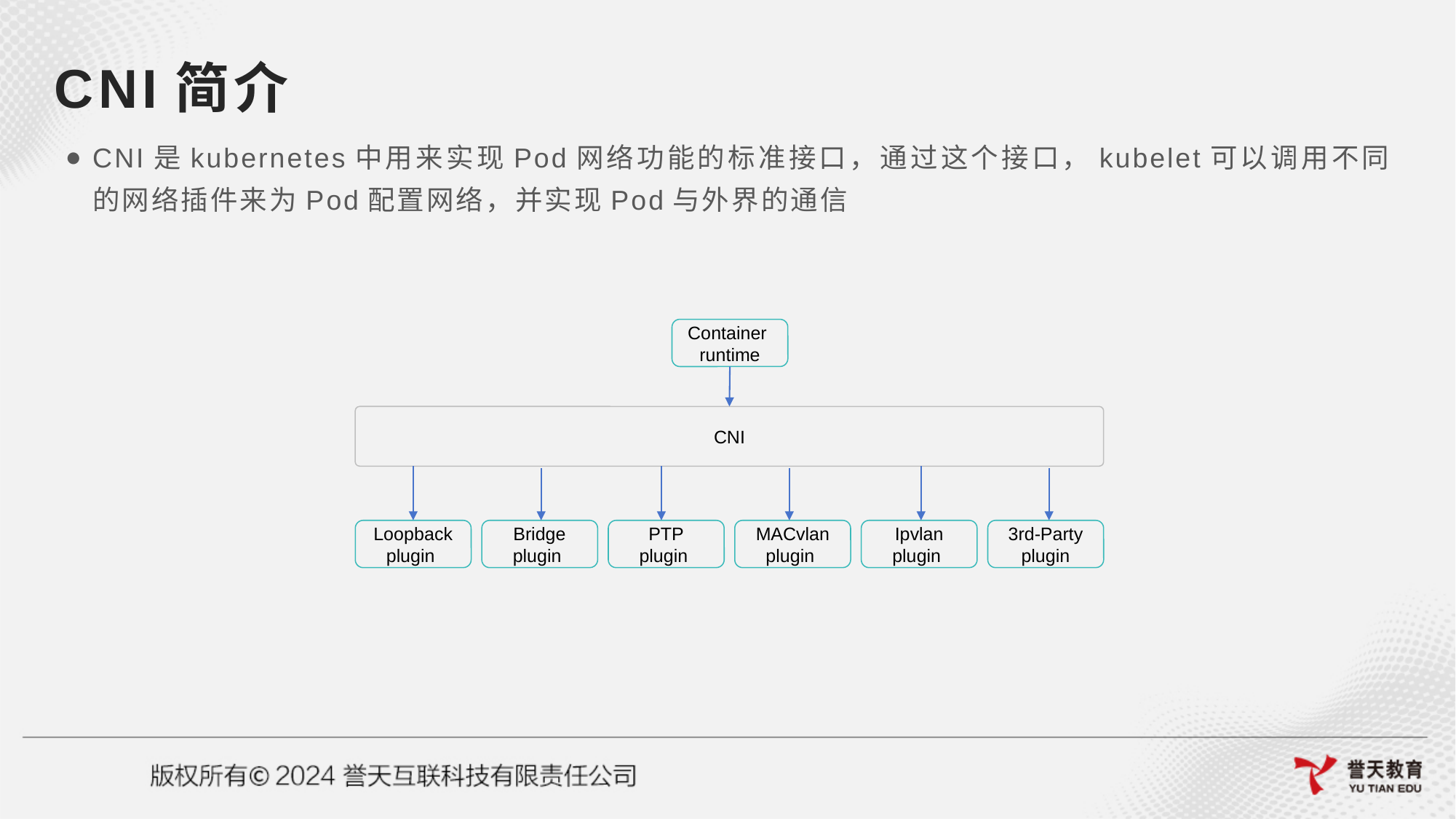

# CNI简介
CNI是kubernetes中用来实现Pod网络功能的标准接口，通过这个接口，kubelet可以调用不同的网络插件来为Pod配置网络，并实现Pod与外界的通信

Container
runtime
CNI
Loopback plugin
Bridge
plugin
PTP
plugin
MACvlan
plugin
Ipvlan
plugin
3rd-Party
plugin